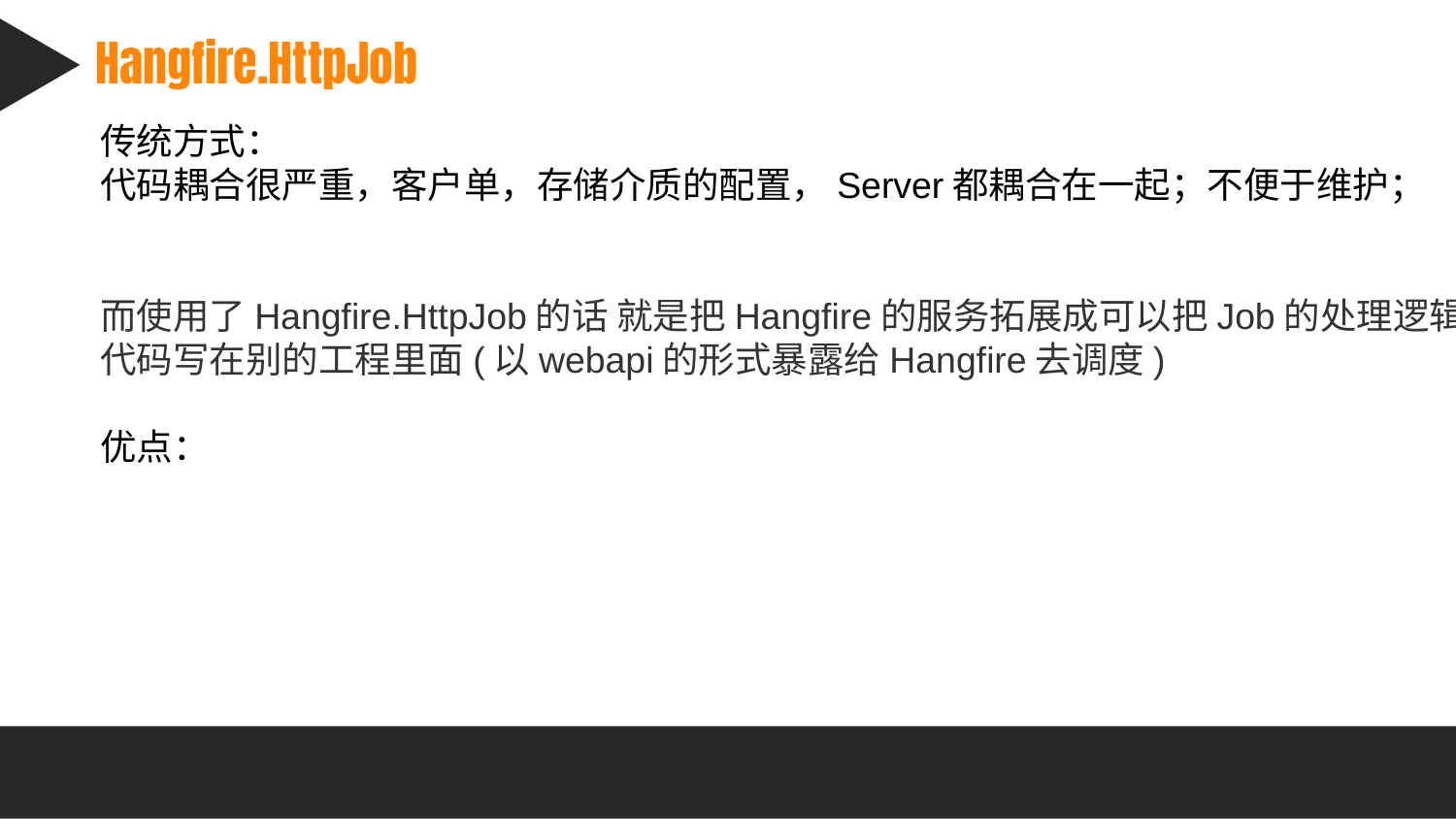

Hangfire.HttpJob
传统方式：
代码耦合很严重，客户单，存储介质的配置，Server都耦合在一起；不便于维护；

而使用了Hangfire.HttpJob的话 就是把Hangfire的服务拓展成可以把Job的处理逻辑代码写在别的工程里面(以webapi的形式暴露给Hangfire去调度)

优点：